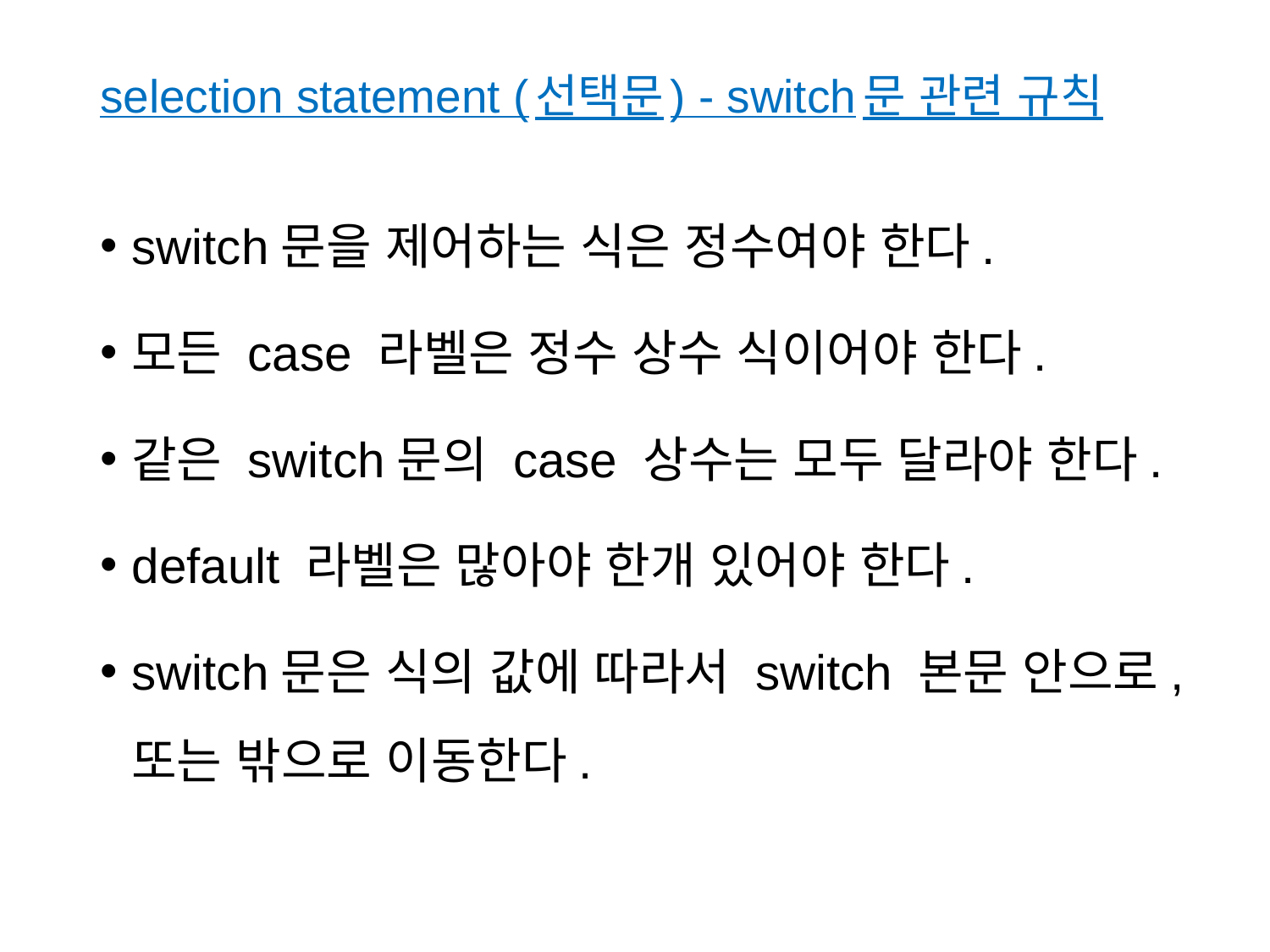

# selection statement (선택문) - switch문 관련 규칙
switch문을 제어하는 식은 정수여야 한다.
모든 case 라벨은 정수 상수 식이어야 한다.
같은 switch문의 case 상수는 모두 달라야 한다.
default 라벨은 많아야 한개 있어야 한다.
switch문은 식의 값에 따라서 switch 본문 안으로, 또는 밖으로 이동한다.